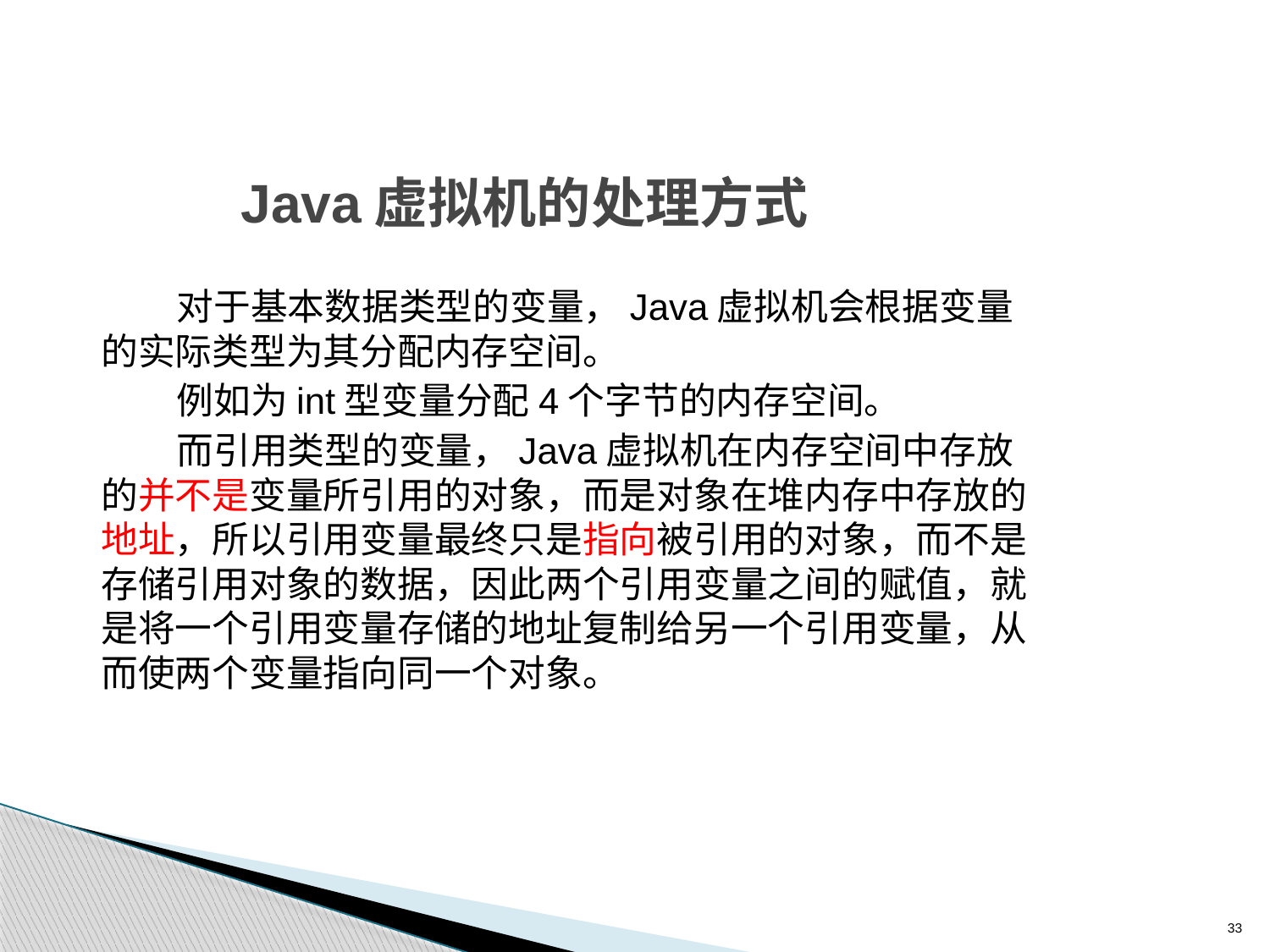

# Java虚拟机的处理方式
对于基本数据类型的变量，Java虚拟机会根据变量的实际类型为其分配内存空间。
例如为int型变量分配4个字节的内存空间。
而引用类型的变量，Java虚拟机在内存空间中存放的并不是变量所引用的对象，而是对象在堆内存中存放的地址，所以引用变量最终只是指向被引用的对象，而不是存储引用对象的数据，因此两个引用变量之间的赋值，就是将一个引用变量存储的地址复制给另一个引用变量，从而使两个变量指向同一个对象。
33